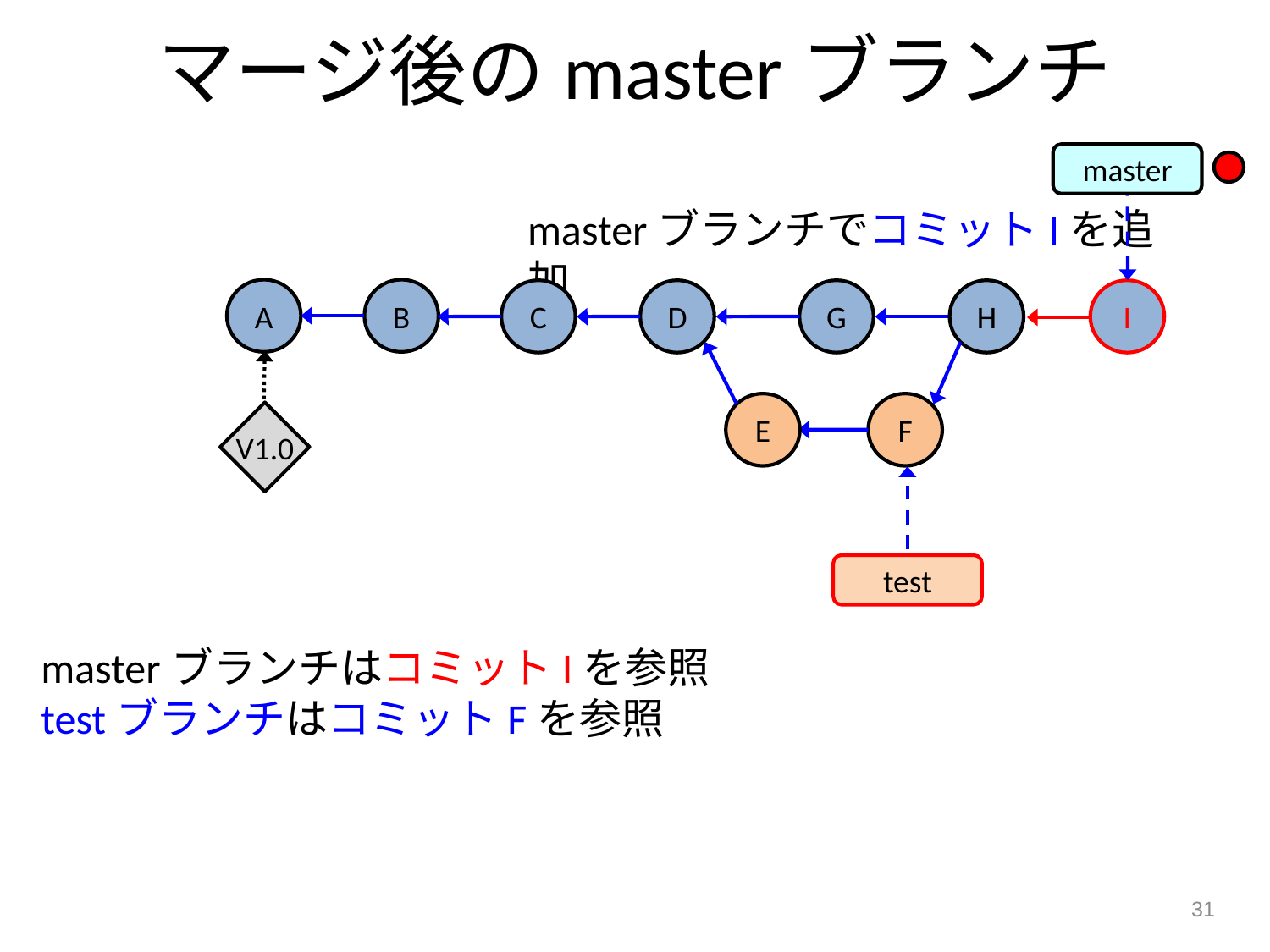

マージ後のmasterブランチ
master

masterブランチでコミットIを追加
A
B
C
D
G
H
I
E
F

V1.0
test
masterブランチはコミットIを参照
testブランチはコミットFを参照
31